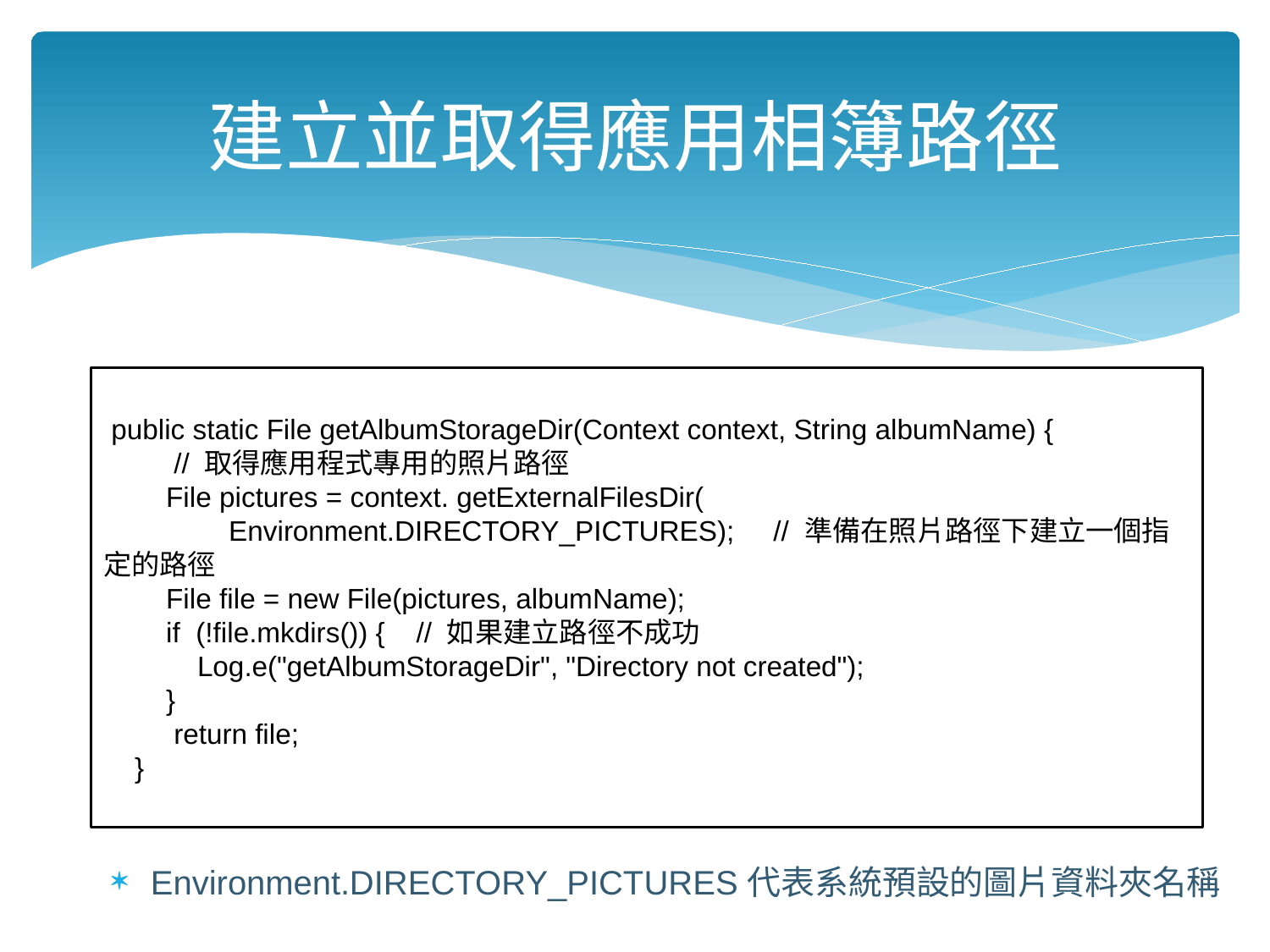

# 建立並取得應用相簿路徑

Environment.DIRECTORY_PICTURES代表系統預設的圖片資料夾名稱

 public static File getAlbumStorageDir(Context context, String albumName) {
         // 取得應用程式專用的照片路徑
        File pictures = context. getExternalFilesDir(
                Environment.DIRECTORY_PICTURES);     // 準備在照片路徑下建立一個指定的路徑
        File file = new File(pictures, albumName);
        if  (!file.mkdirs()) {    // 如果建立路徑不成功
            Log.e("getAlbumStorageDir", "Directory not created");
        }
         return file;
    }